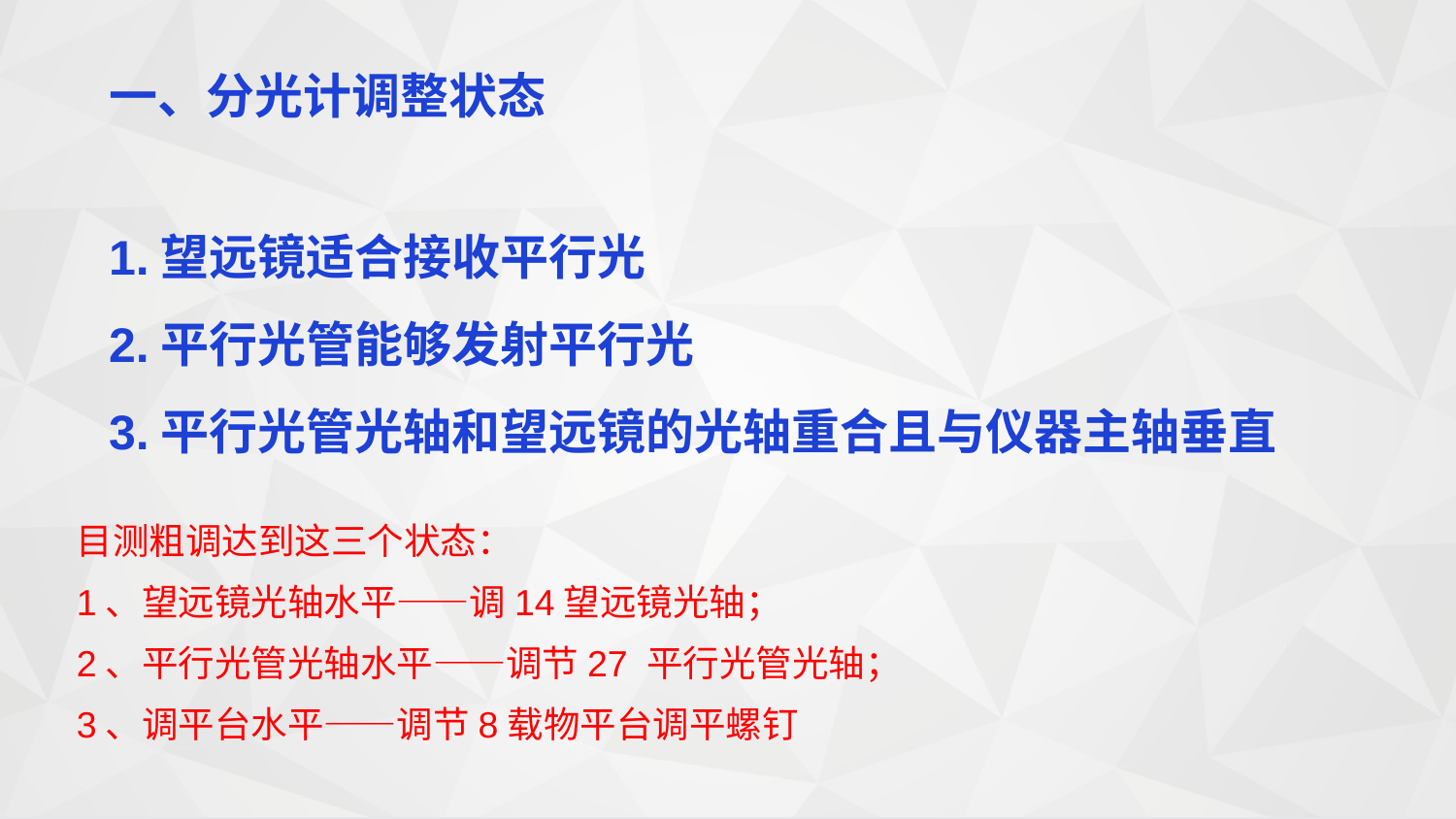

一、分光计调整状态
1.望远镜适合接收平行光
2.平行光管能够发射平行光
3.平行光管光轴和望远镜的光轴重合且与仪器主轴垂直
目测粗调达到这三个状态：
1、望远镜光轴水平——调14望远镜光轴；
2、平行光管光轴水平——调节27 平行光管光轴；
3、调平台水平——调节8载物平台调平螺钉